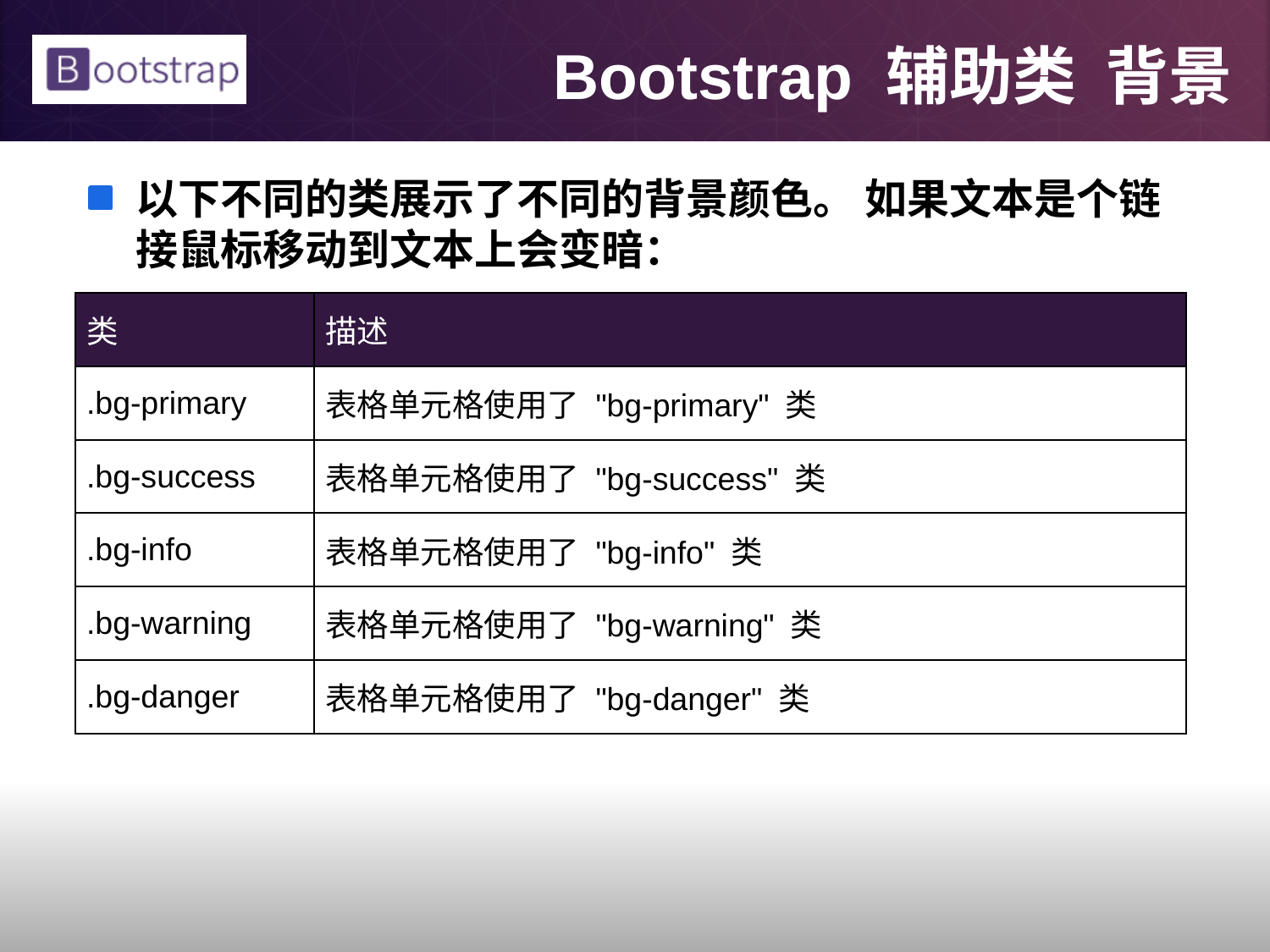

# Bootstrap 辅助类  背景
以下不同的类展示了不同的背景颜色。 如果文本是个链接鼠标移动到文本上会变暗：
| 类 | 描述 |
| --- | --- |
| .bg-primary | 表格单元格使用了 "bg-primary" 类 |
| .bg-success | 表格单元格使用了 "bg-success" 类 |
| .bg-info | 表格单元格使用了 "bg-info" 类 |
| .bg-warning | 表格单元格使用了 "bg-warning" 类 |
| .bg-danger | 表格单元格使用了 "bg-danger" 类 |